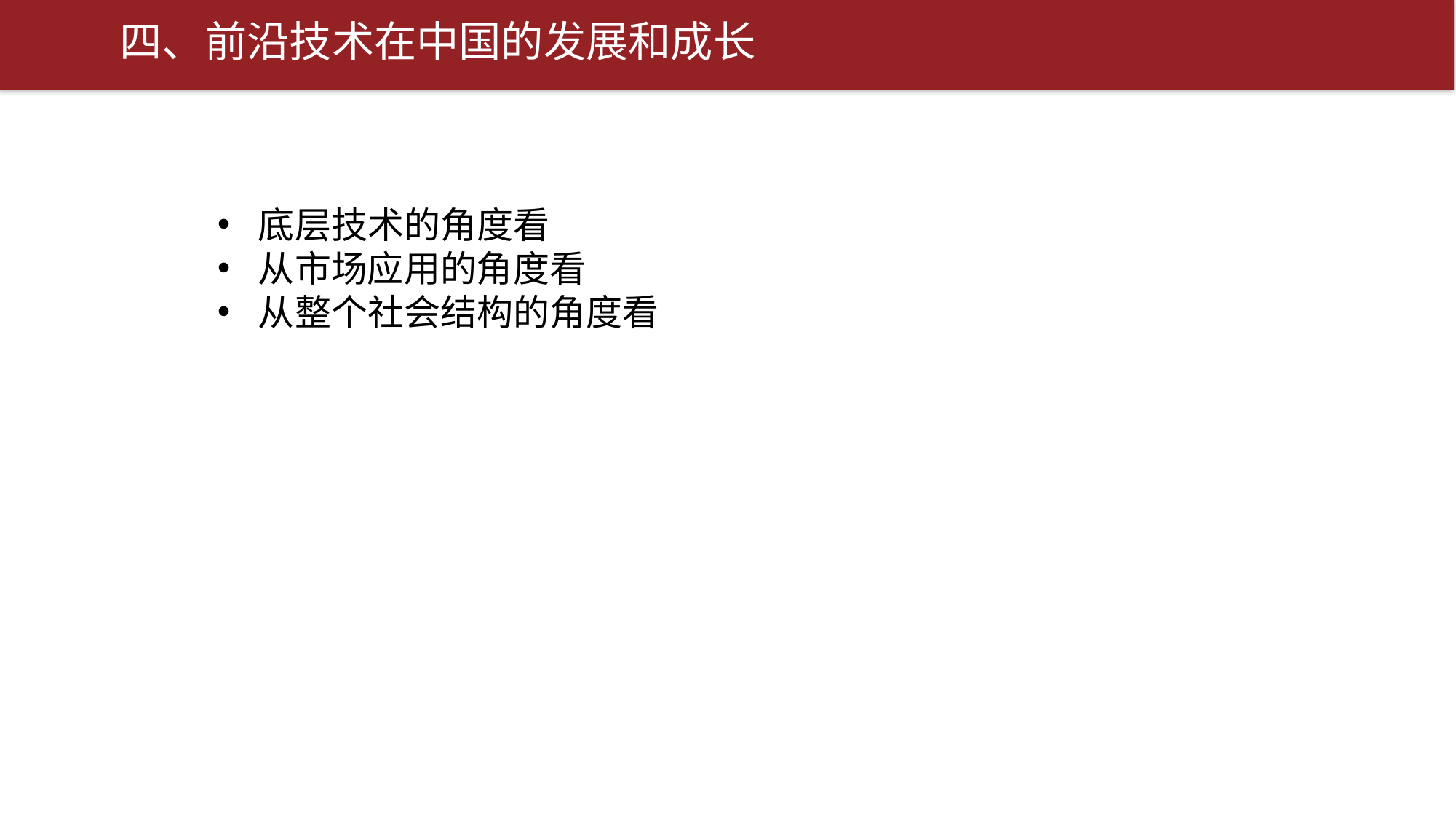

四、前沿技术在中国的发展和成长
底层技术的角度看
从市场应用的角度看
从整个社会结构的角度看